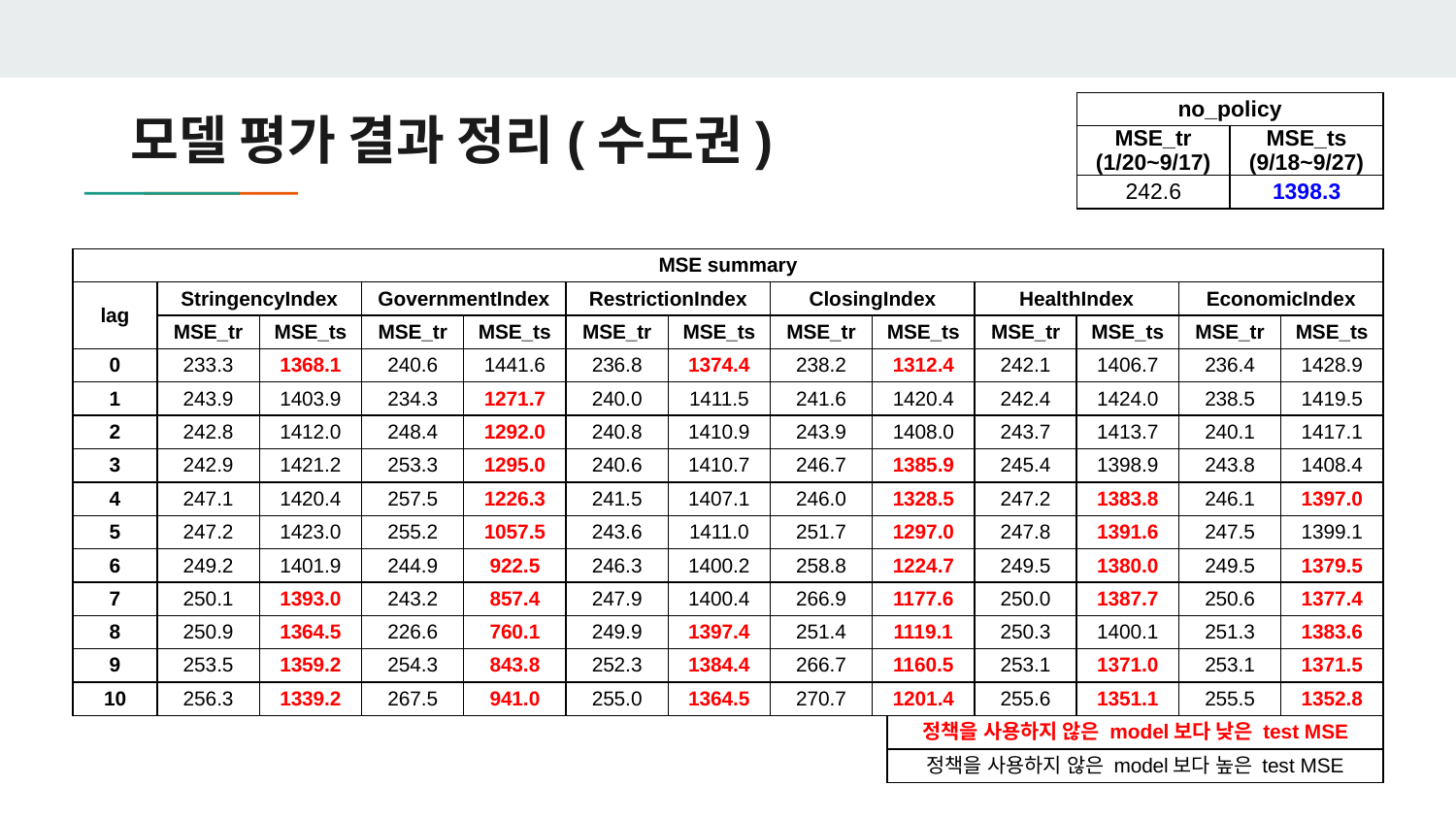

# 모델 평가 결과 정리(수도권)
| no\_policy |  |
| --- | --- |
| MSE\_tr (1/20~9/17) | MSE\_ts (9/18~9/27) |
| 242.6 | 1398.3 |
| MSE summary |  |  |  |  |  |  |  |  |  |  |  |  |
| --- | --- | --- | --- | --- | --- | --- | --- | --- | --- | --- | --- | --- |
| lag | StringencyIndex |  | GovernmentIndex |  | RestrictionIndex |  | ClosingIndex |  | HealthIndex |  | EconomicIndex |  |
|  | MSE\_tr | MSE\_ts | MSE\_tr | MSE\_ts | MSE\_tr | MSE\_ts | MSE\_tr | MSE\_ts | MSE\_tr | MSE\_ts | MSE\_tr | MSE\_ts |
| 0 | 233.3 | 1368.1 | 240.6 | 1441.6 | 236.8 | 1374.4 | 238.2 | 1312.4 | 242.1 | 1406.7 | 236.4 | 1428.9 |
| 1 | 243.9 | 1403.9 | 234.3 | 1271.7 | 240.0 | 1411.5 | 241.6 | 1420.4 | 242.4 | 1424.0 | 238.5 | 1419.5 |
| 2 | 242.8 | 1412.0 | 248.4 | 1292.0 | 240.8 | 1410.9 | 243.9 | 1408.0 | 243.7 | 1413.7 | 240.1 | 1417.1 |
| 3 | 242.9 | 1421.2 | 253.3 | 1295.0 | 240.6 | 1410.7 | 246.7 | 1385.9 | 245.4 | 1398.9 | 243.8 | 1408.4 |
| 4 | 247.1 | 1420.4 | 257.5 | 1226.3 | 241.5 | 1407.1 | 246.0 | 1328.5 | 247.2 | 1383.8 | 246.1 | 1397.0 |
| 5 | 247.2 | 1423.0 | 255.2 | 1057.5 | 243.6 | 1411.0 | 251.7 | 1297.0 | 247.8 | 1391.6 | 247.5 | 1399.1 |
| 6 | 249.2 | 1401.9 | 244.9 | 922.5 | 246.3 | 1400.2 | 258.8 | 1224.7 | 249.5 | 1380.0 | 249.5 | 1379.5 |
| 7 | 250.1 | 1393.0 | 243.2 | 857.4 | 247.9 | 1400.4 | 266.9 | 1177.6 | 250.0 | 1387.7 | 250.6 | 1377.4 |
| 8 | 250.9 | 1364.5 | 226.6 | 760.1 | 249.9 | 1397.4 | 251.4 | 1119.1 | 250.3 | 1400.1 | 251.3 | 1383.6 |
| 9 | 253.5 | 1359.2 | 254.3 | 843.8 | 252.3 | 1384.4 | 266.7 | 1160.5 | 253.1 | 1371.0 | 253.1 | 1371.5 |
| 10 | 256.3 | 1339.2 | 267.5 | 941.0 | 255.0 | 1364.5 | 270.7 | 1201.4 | 255.6 | 1351.1 | 255.5 | 1352.8 |
| 정책을 사용하지 않은 model보다 낮은 test MSE |
| --- |
| 정책을 사용하지 않은 model보다 높은 test MSE |